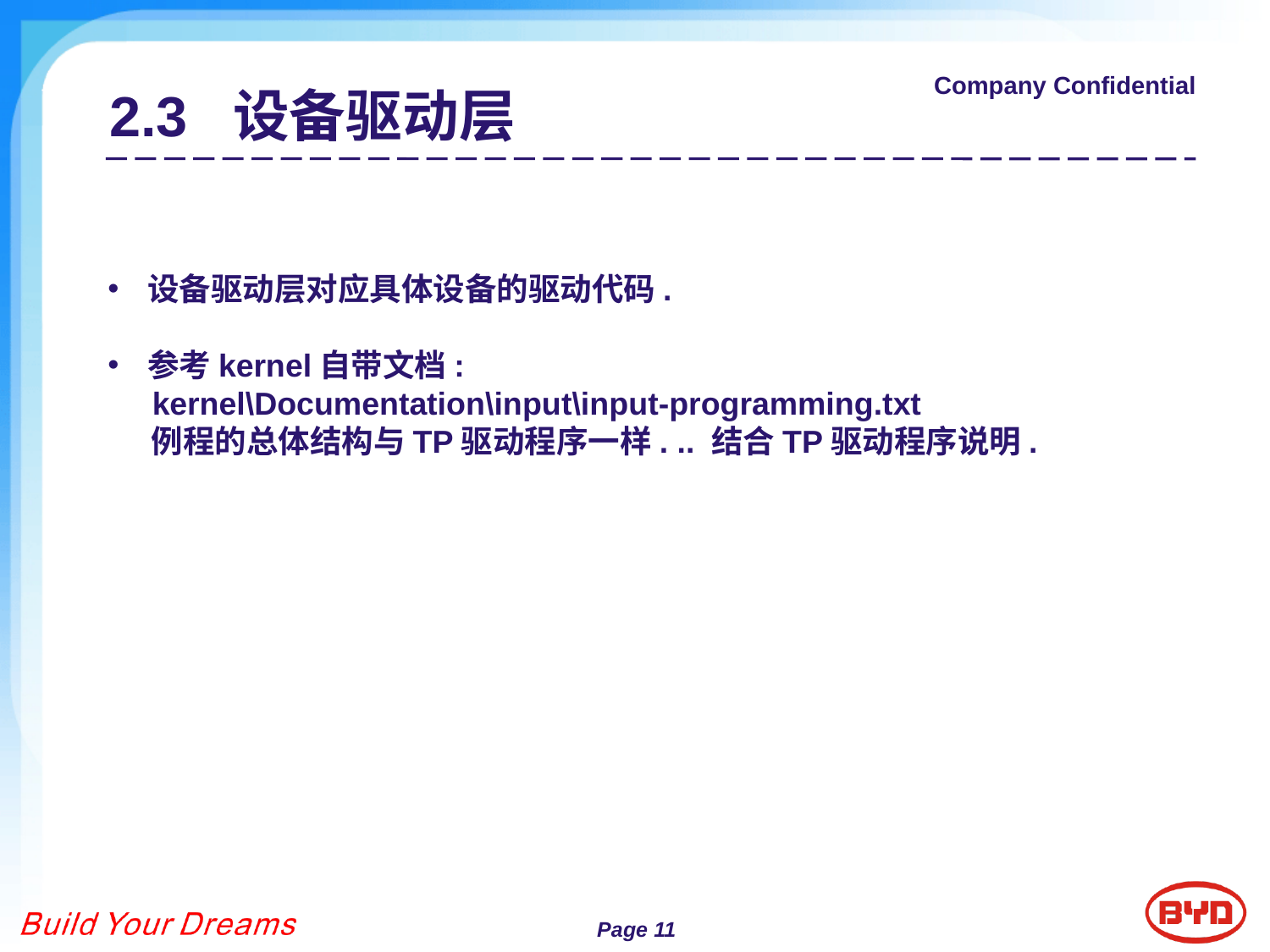

2.3  设备驱动层

设备驱动层对应具体设备的驱动代码.

参考kernel自带文档:
     kernel\Documentation\input\input-programming.txt
     例程的总体结构与TP驱动程序一样. .. 结合TP驱动程序说明.